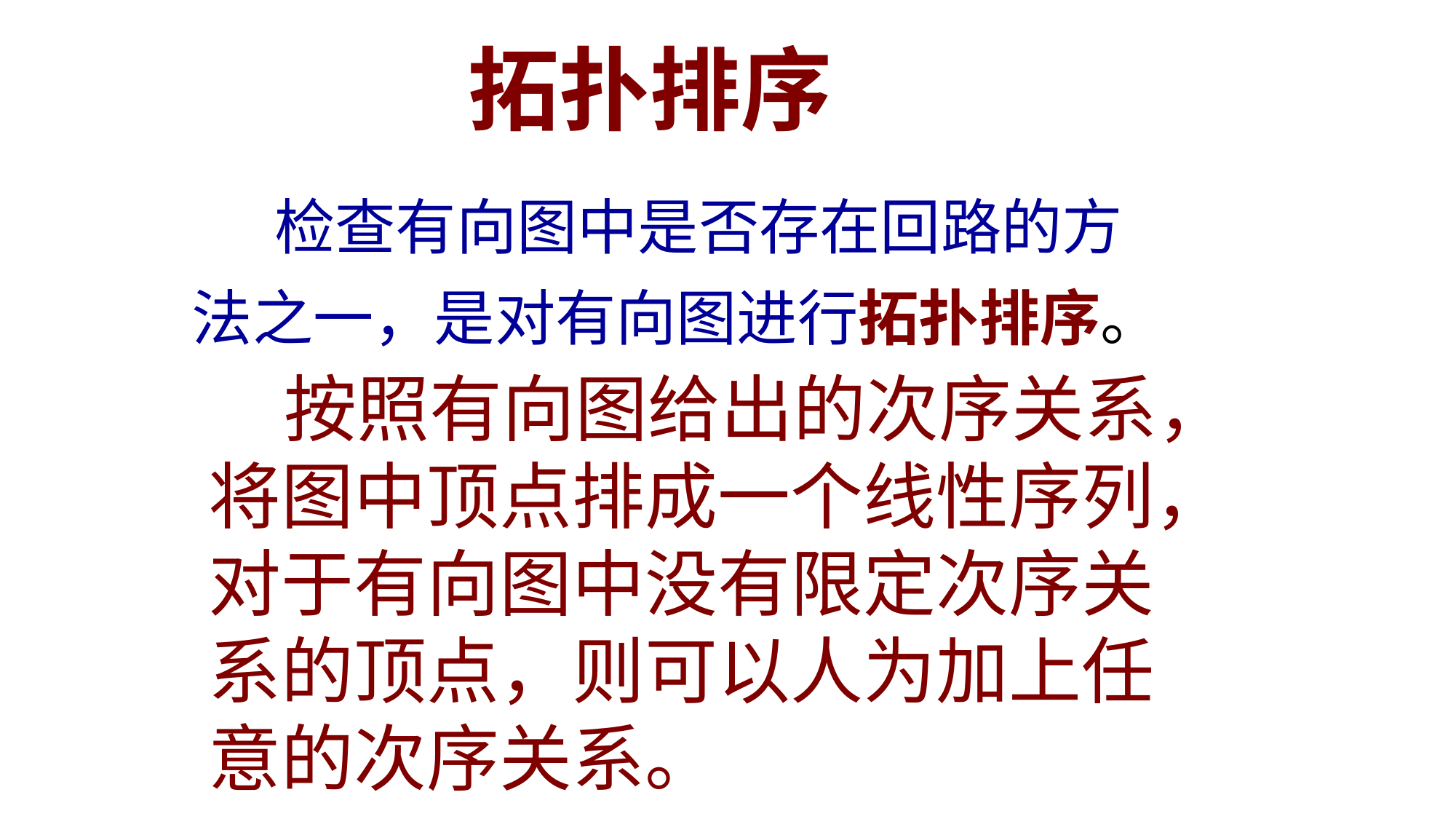

拓扑排序
     检查有向图中是否存在回路的方法之一，是对有向图进行拓扑排序。
    按照有向图给出的次序关系，将图中顶点排成一个线性序列，对于有向图中没有限定次序关系的顶点，则可以人为加上任意的次序关系。